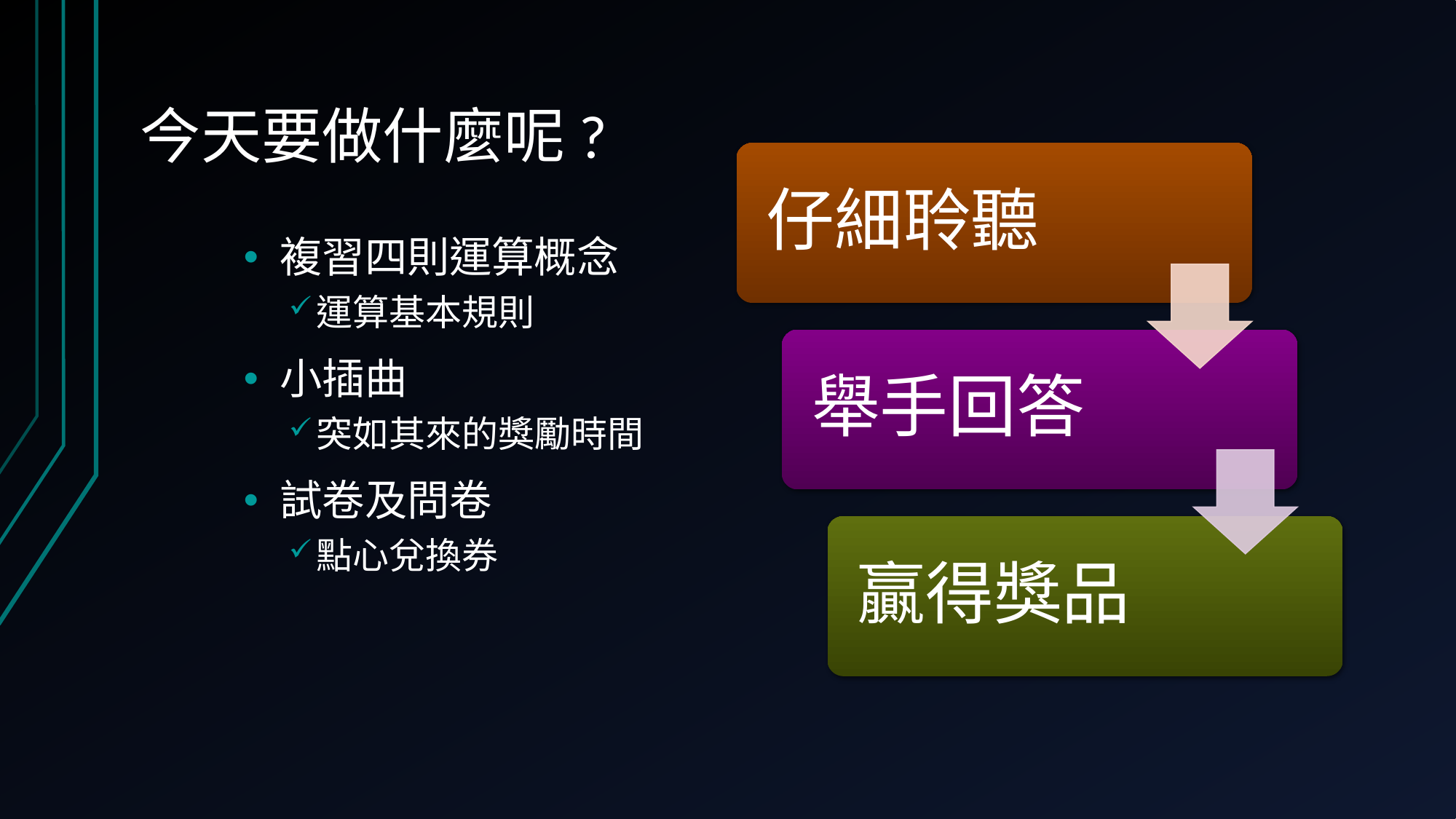

# 今天要做什麼呢?
仔細聆聽
舉手回答
贏得獎品

複習四則運算概念
運算基本規則
小插曲
突如其來的獎勵時間
試卷及問卷
點心兌換券